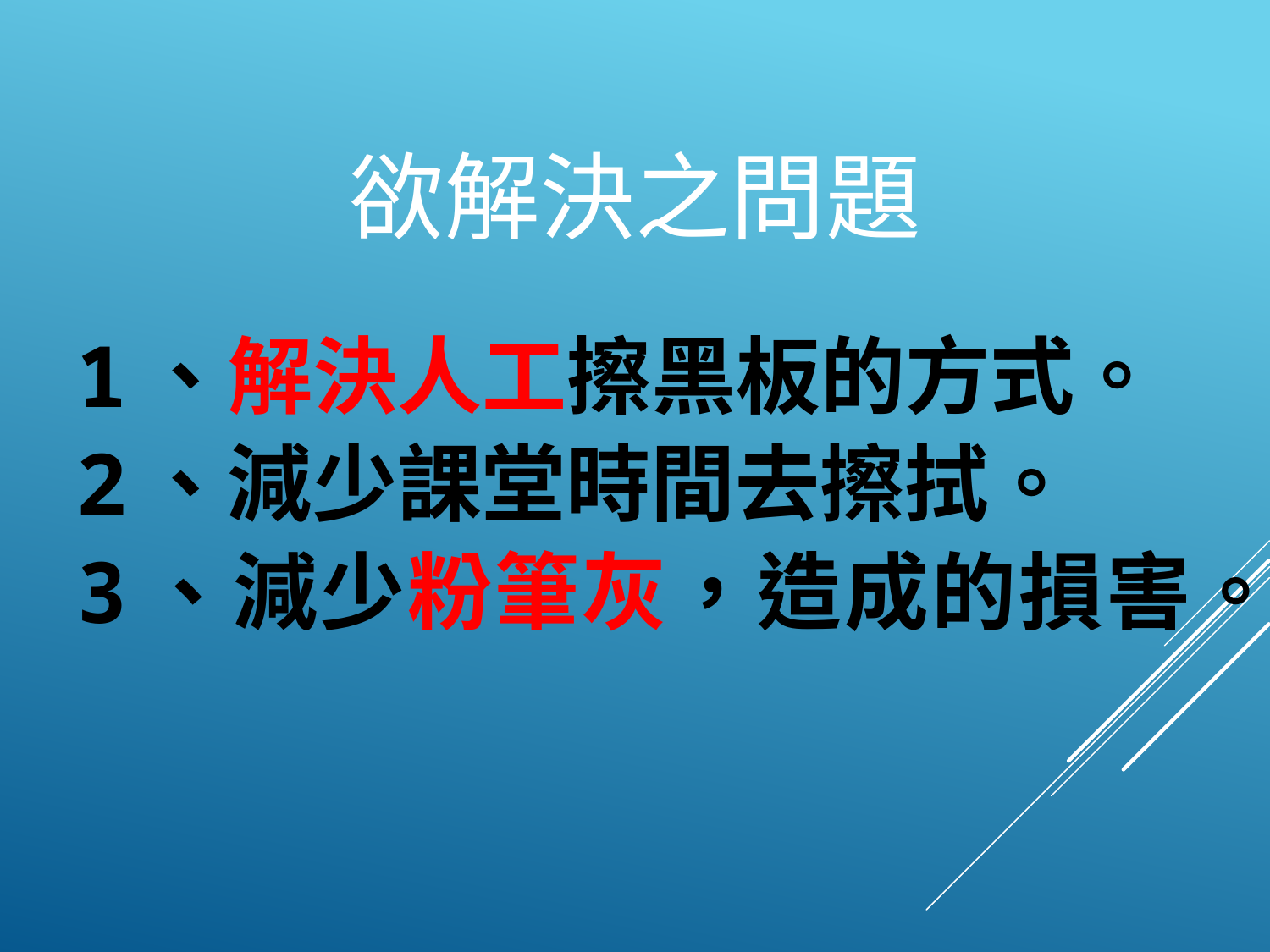

# 欲解決之問題
1、解決人工擦黑板的方式。
2、減少課堂時間去擦拭。
3、減少粉筆灰，造成的損害。